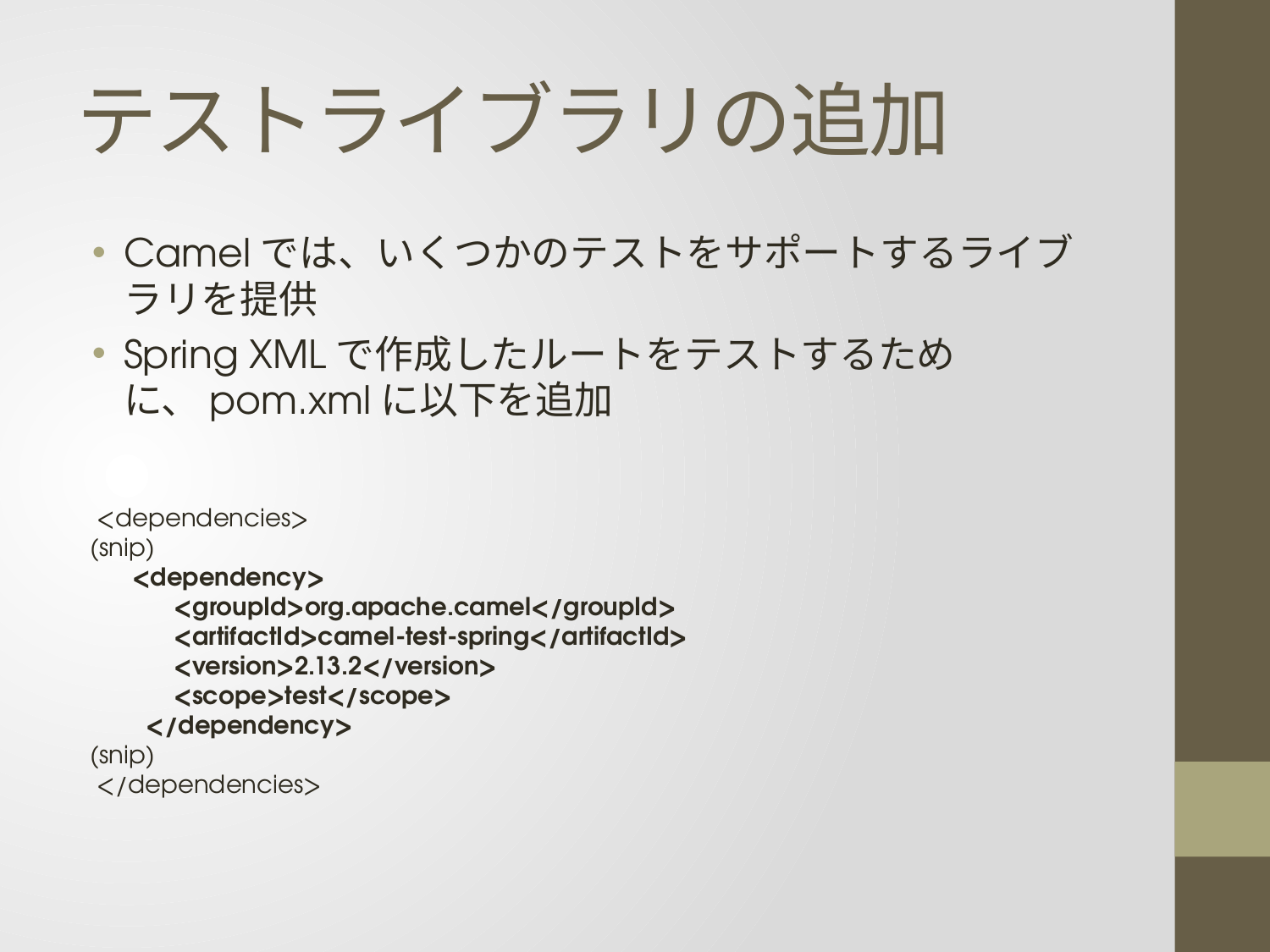

# テストライブラリの追加
Camelでは、いくつかのテストをサポートするライブラリを提供
Spring XMLで作成したルートをテストするために、pom.xmlに以下を追加
 <dependencies>
(snip)
      <dependency>
            <groupId>org.apache.camel</groupId>
            <artifactId>camel-test-spring</artifactId>
            <version>2.13.2</version>
            <scope>test</scope>
        </dependency>
(snip)
 </dependencies>